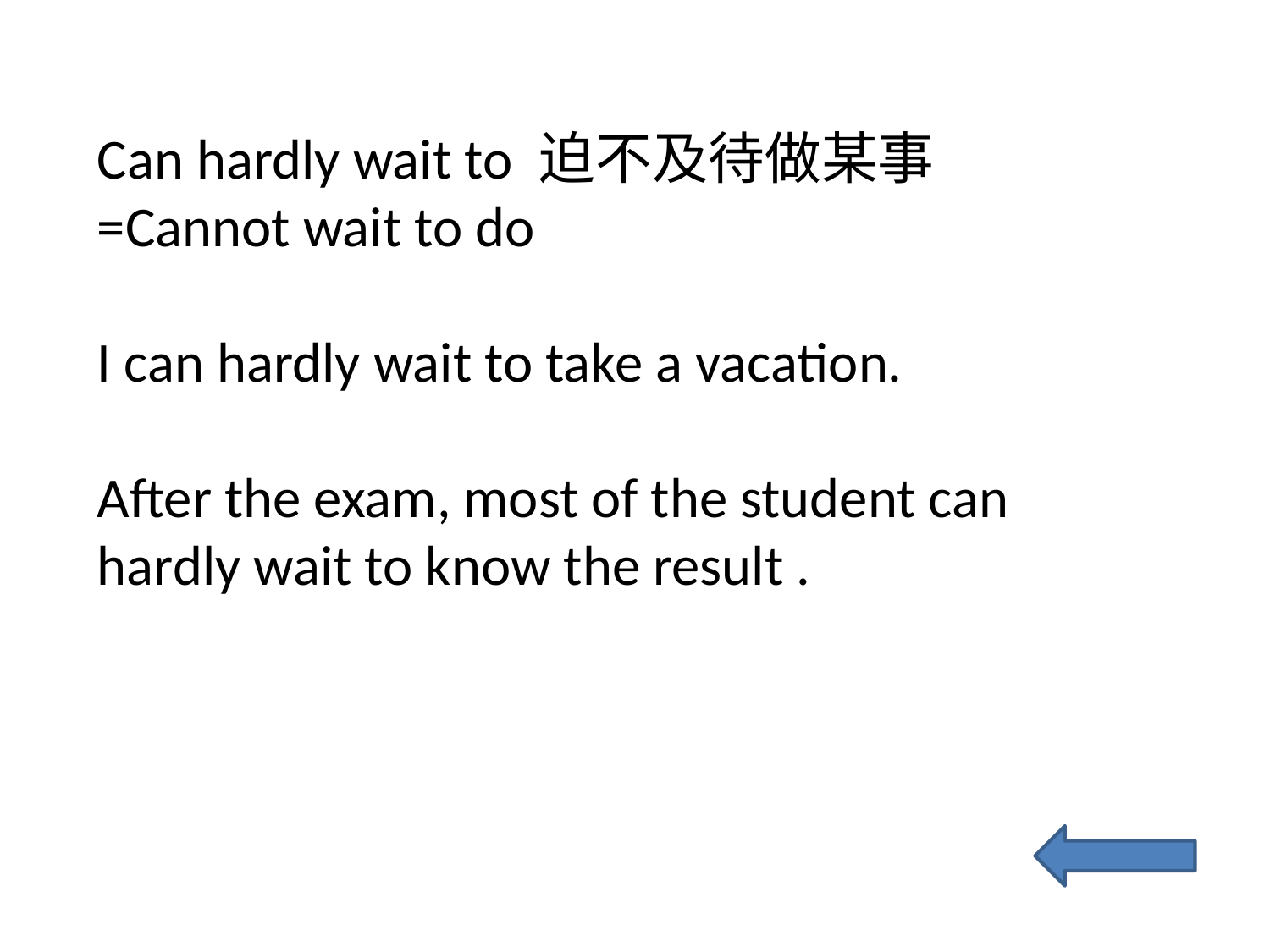

Can hardly wait to 迫不及待做某事
=Cannot wait to do

I can hardly wait to take a vacation.

After the exam, most of the student can hardly wait to know the result .